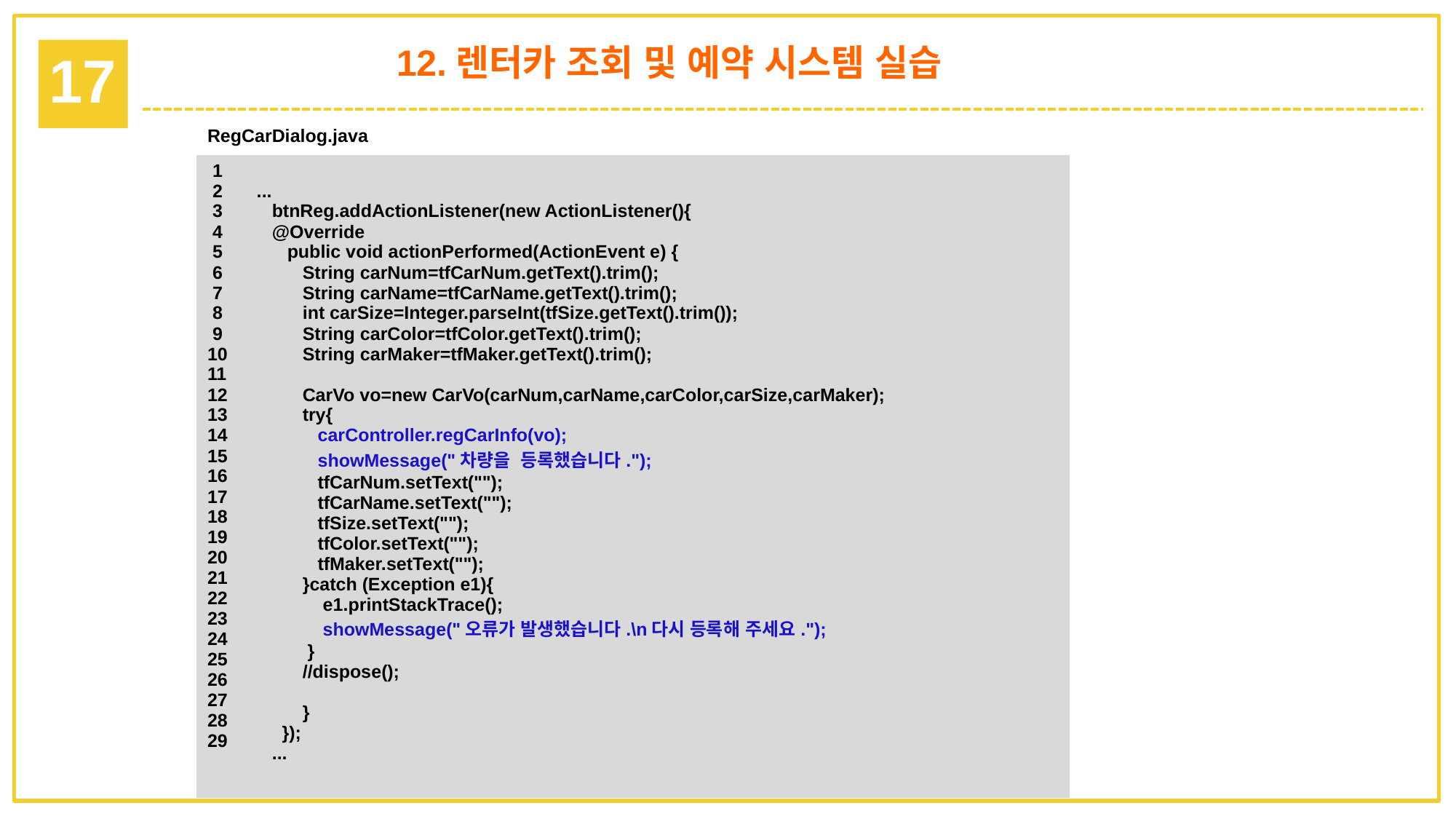

12.렌터카 조회 및 예약 시스템 실습
17

| RegCarDialog.java |  |
| --- | --- |
| 1 2 3 4 5 6 7 8 9 10 11 12 13 14 15 16 17 18 19 20 21 22 23 24 25 26 27 28 29 | ... btnReg.addActionListener(new ActionListener(){ @Override public void actionPerformed(ActionEvent e) { String carNum=tfCarNum.getText().trim(); String carName=tfCarName.getText().trim(); int carSize=Integer.parseInt(tfSize.getText().trim()); String carColor=tfColor.getText().trim(); String carMaker=tfMaker.getText().trim(); CarVo vo=new CarVo(carNum,carName,carColor,carSize,carMaker); try{ carController.regCarInfo(vo); showMessage("차량을 등록했습니다."); tfCarNum.setText(""); tfCarName.setText(""); tfSize.setText(""); tfColor.setText(""); tfMaker.setText(""); }catch (Exception e1){ e1.printStackTrace(); showMessage("오류가 발생했습니다.\n다시 등록해 주세요."); } //dispose(); } }); ... |